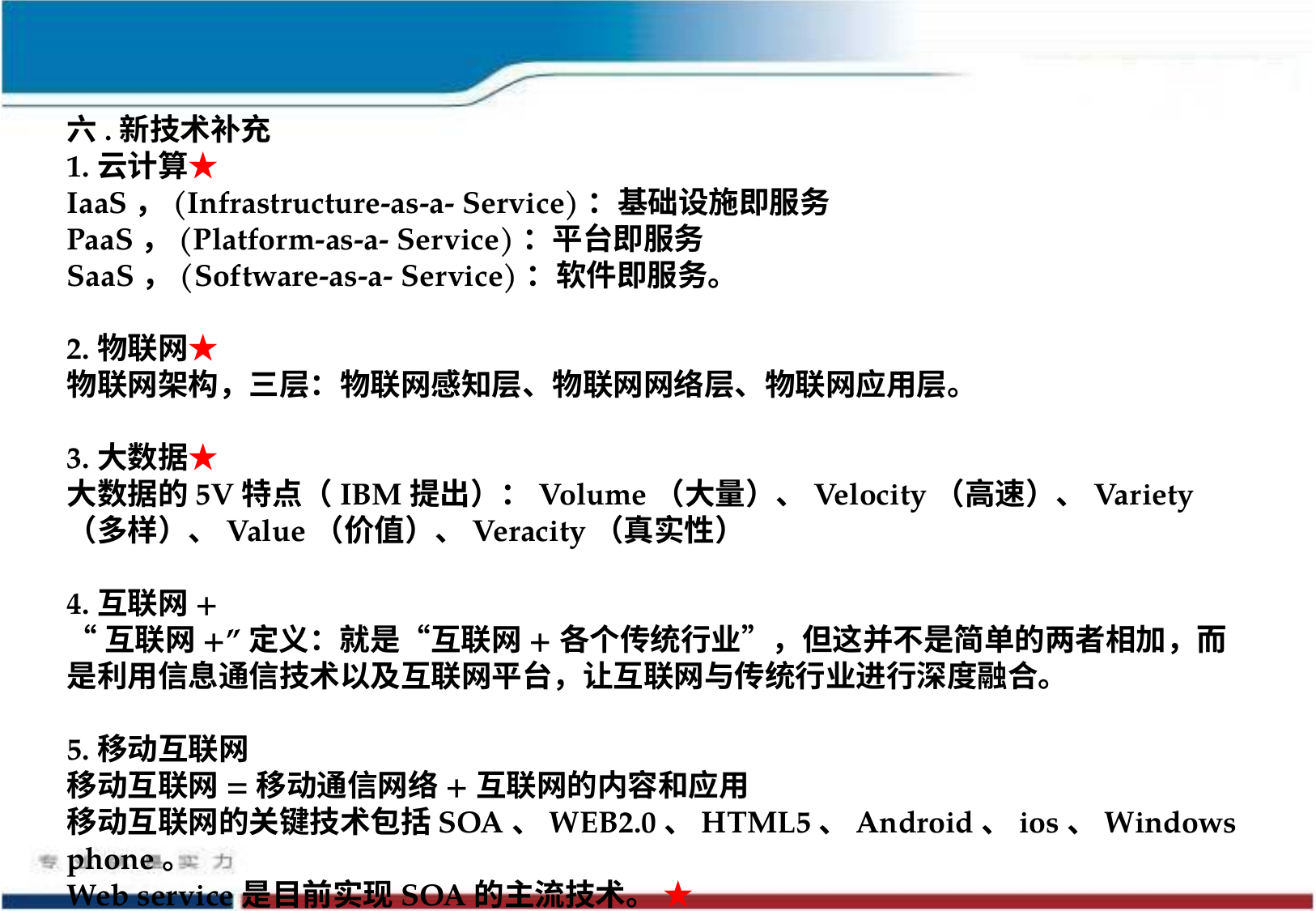

六.新技术补充
1.云计算★
IaaS，(Infrastructure-as-a- Service)：基础设施即服务
PaaS，(Platform-as-a- Service)：平台即服务
SaaS，(Software-as-a- Service)：软件即服务。

2.物联网★
物联网架构，三层：物联网感知层、物联网网络层、物联网应用层。

3.大数据★
大数据的5V特点（IBM提出）：Volume（大量）、Velocity（高速）、Variety（多样）、Value（价值）、Veracity（真实性）

4.互联网+
“互联网+”定义：就是“互联网+各个传统行业”，但这并不是简单的两者相加，而是利用信息通信技术以及互联网平台，让互联网与传统行业进行深度融合。

5.移动互联网
移动互联网=移动通信网络+互联网的内容和应用
移动互联网的关键技术包括SOA、WEB2.0、HTML5、Android、ios、Windows phone。
Web service是目前实现SOA的主流技术。 ★